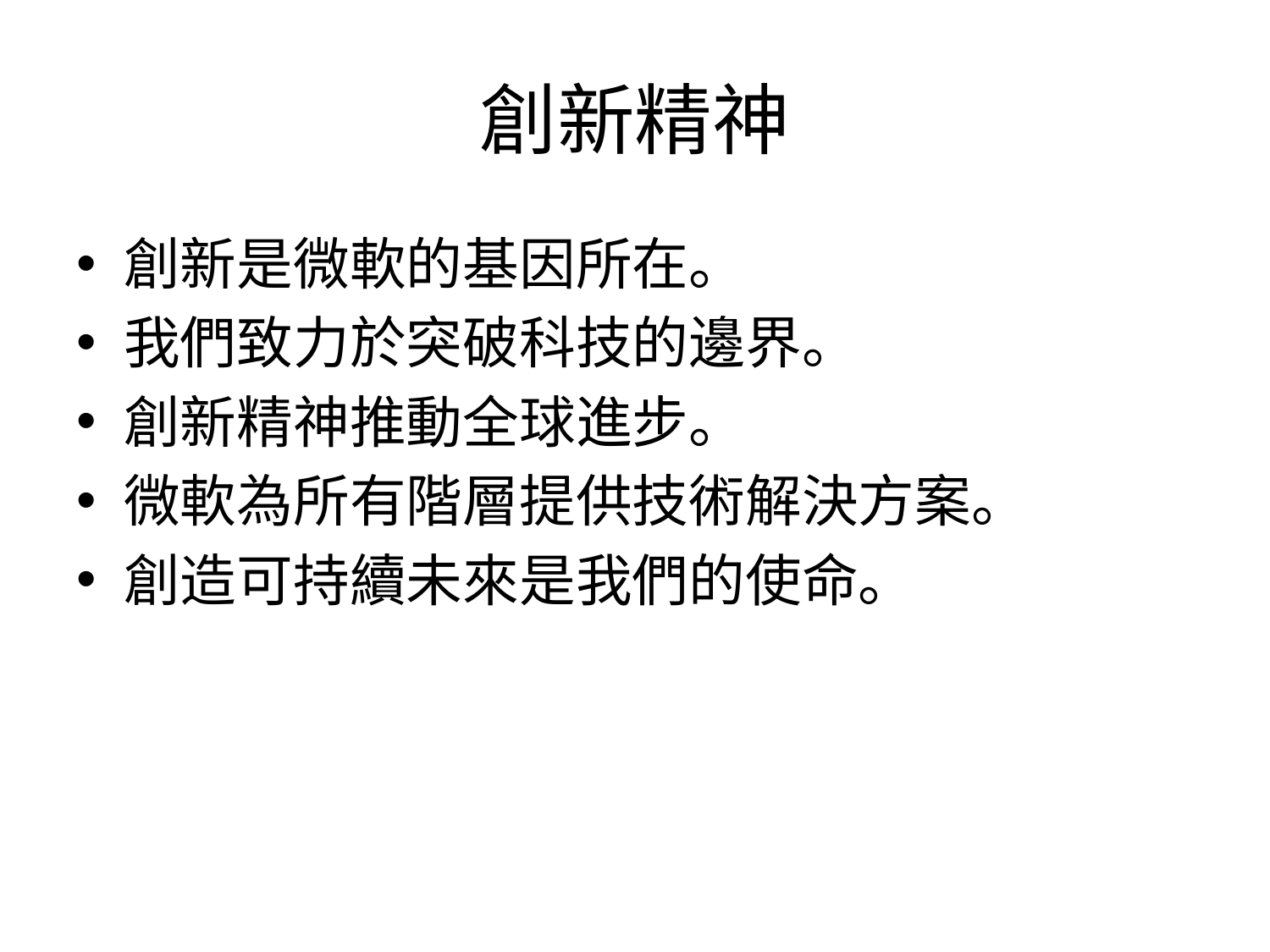

# 創新精神
創新是微軟的基因所在。
我們致力於突破科技的邊界。
創新精神推動全球進步。
微軟為所有階層提供技術解決方案。
創造可持續未來是我們的使命。